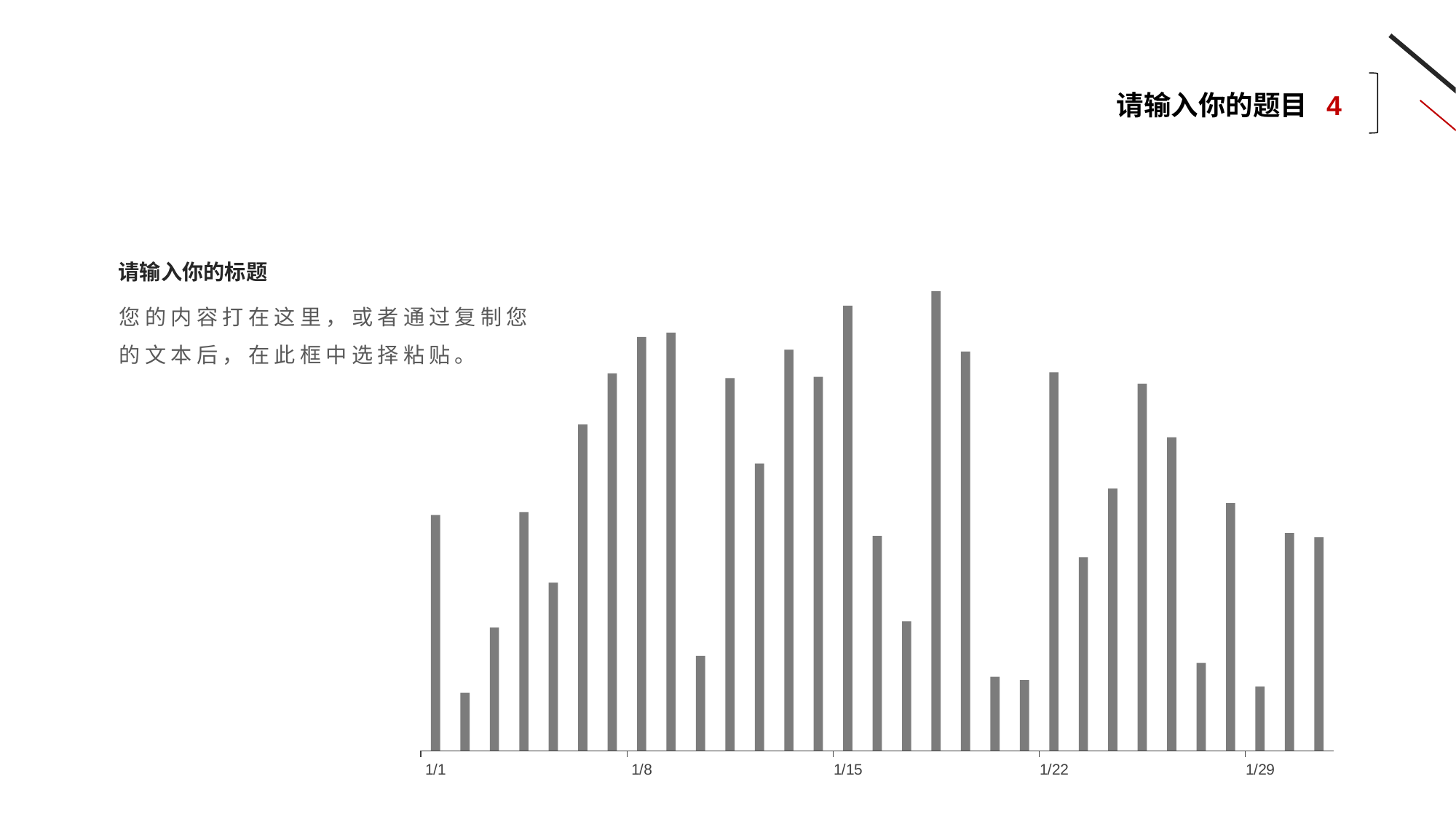

请输入你的题目  4
请输入你的标题

### Chart

| Category | 系列 1 |
|---|---|
| 41275 | 5.02975875321242 |
| 41276 | 1.23221913057076 |
| 41277 | 2.62732429717597 |
| 41278 | 5.0931483885978 |
| 41279 | 3.58547746421186 |
| 41280 | 6.95971006537245 |
| 41281 | 8.05477658168869 |
| 41282 | 8.83156639566046 |
| 41283 | 8.924393327563 |
| 41284 | 2.0238756581639 |
| 41285 | 7.95172227138593 |
| 41286 | 6.13158398462241 |
| 41287 | 8.55851480589589 |
| 41288 | 7.97979496361111 |
| 41289 | 9.4986740110336 |
| 41290 | 4.58475617951042 |
| 41291 | 2.76144753878122 |
| 41292 | 9.80827409148498 |
| 41293 | 8.5203688029146 |
| 41294 | 1.57543709449085 |
| 41295 | 1.50727722774184 |
| 41296 | 8.07805185552896 |
| 41297 | 4.1275647392975 |
| 41298 | 5.59393227766981 |
| 41299 | 7.83241608778954 |
| 41300 | 6.68902174270271 |
| 41301 | 1.86923744050073 |
| 41302 | 5.28157846244301 |
| 41303 | 1.36458189462228 |
| 41304 | 4.64324710143366 |
| 41305 | 4.54965086334095 |
您的内容打在这里，或者通过复制您的文本后，在此框中选择粘贴。